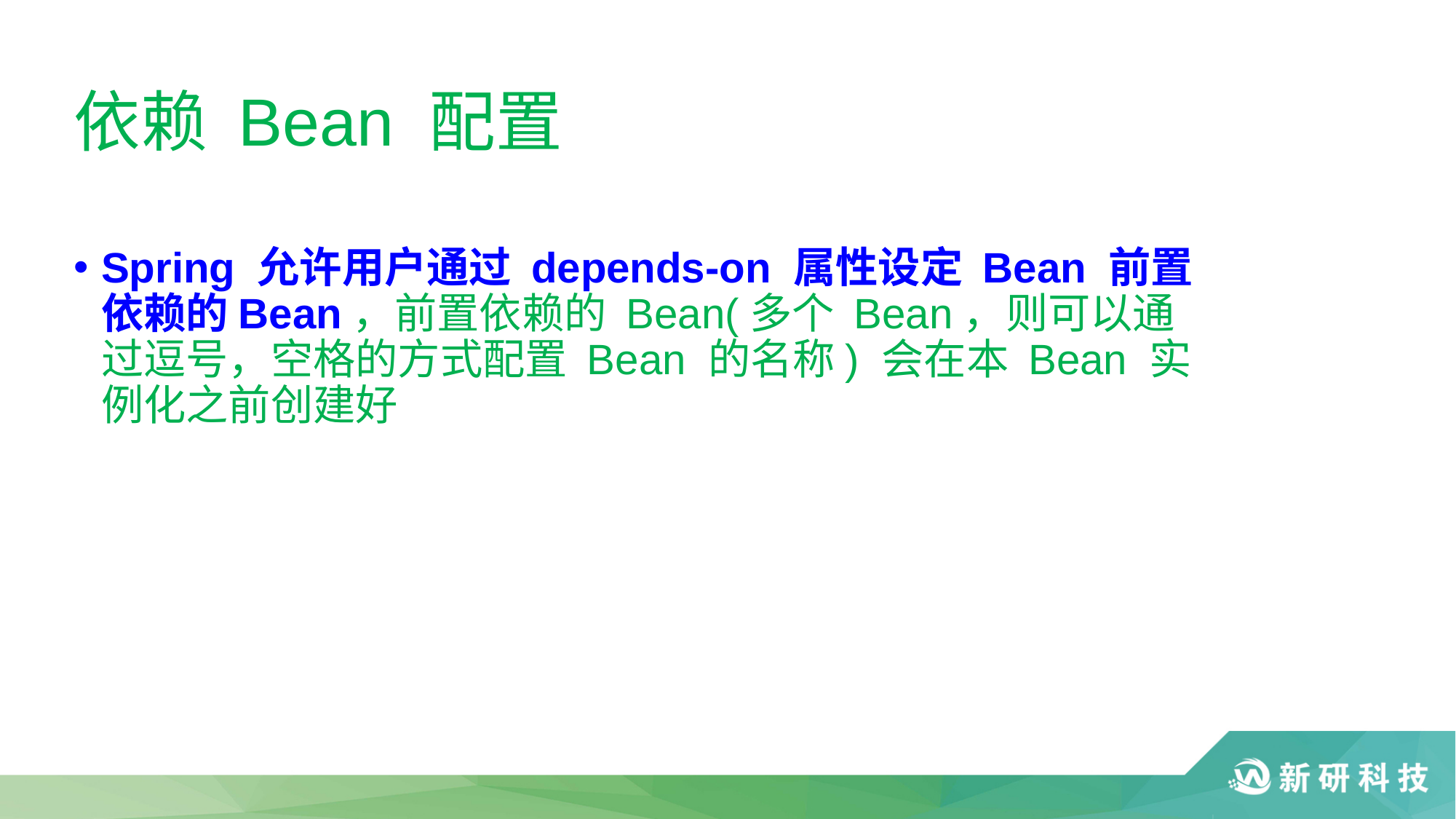

# 依赖 Bean 配置
Spring 允许用户通过 depends-on 属性设定 Bean 前置依赖的Bean，前置依赖的 Bean(多个 Bean，则可以通过逗号，空格的方式配置 Bean 的名称) 会在本 Bean 实例化之前创建好